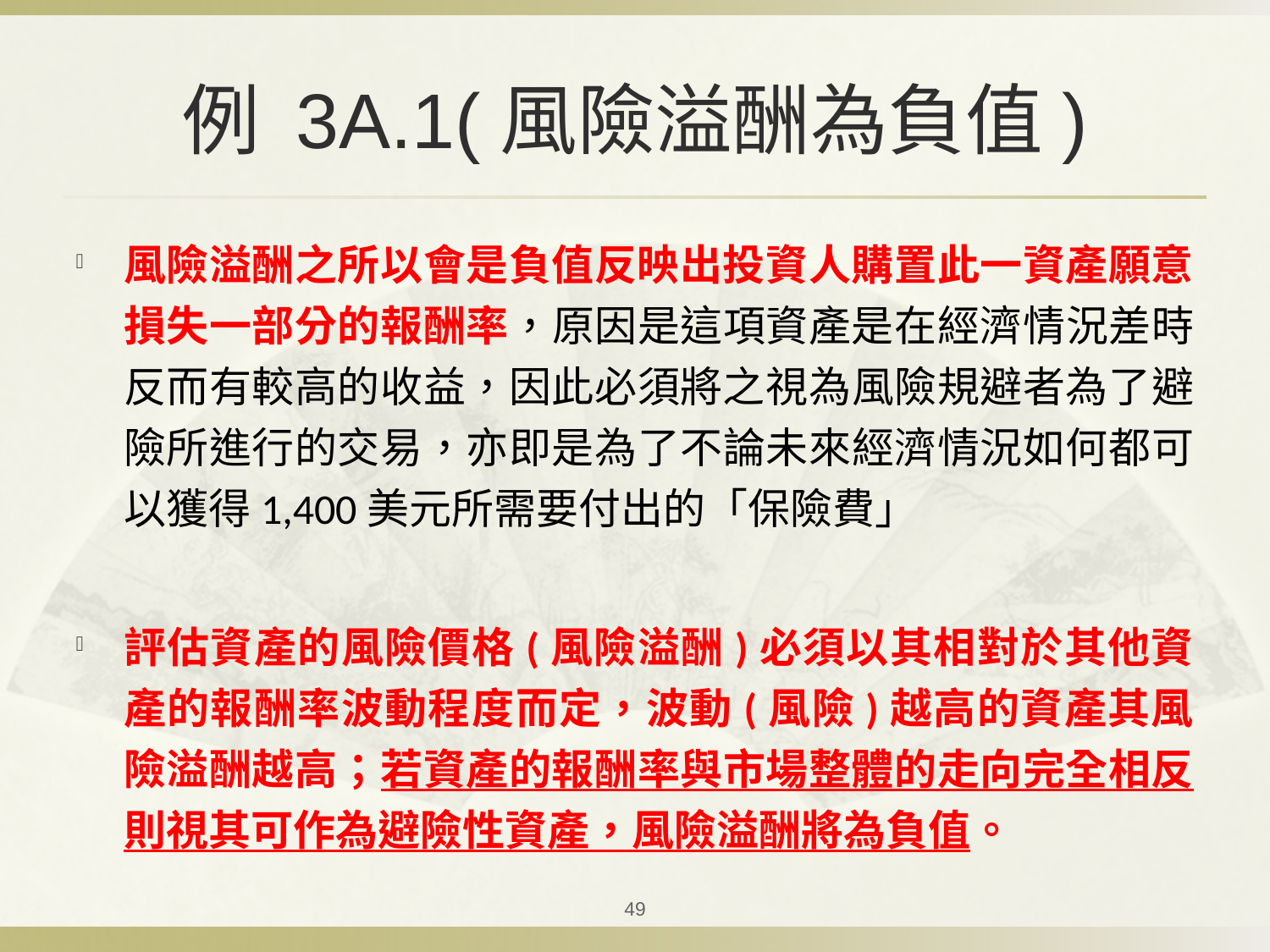

# 例 3A.1(風險溢酬為負值)
風險溢酬之所以會是負值反映出投資人購置此一資產願意損失一部分的報酬率，原因是這項資產是在經濟情況差時反而有較高的收益，因此必須將之視為風險規避者為了避險所進行的交易，亦即是為了不論未來經濟情況如何都可以獲得1,400美元所需要付出的「保險費」

評估資產的風險價格(風險溢酬)必須以其相對於其他資產的報酬率波動程度而定，波動(風險)越高的資產其風險溢酬越高；若資產的報酬率與市場整體的走向完全相反則視其可作為避險性資產，風險溢酬將為負值。
49